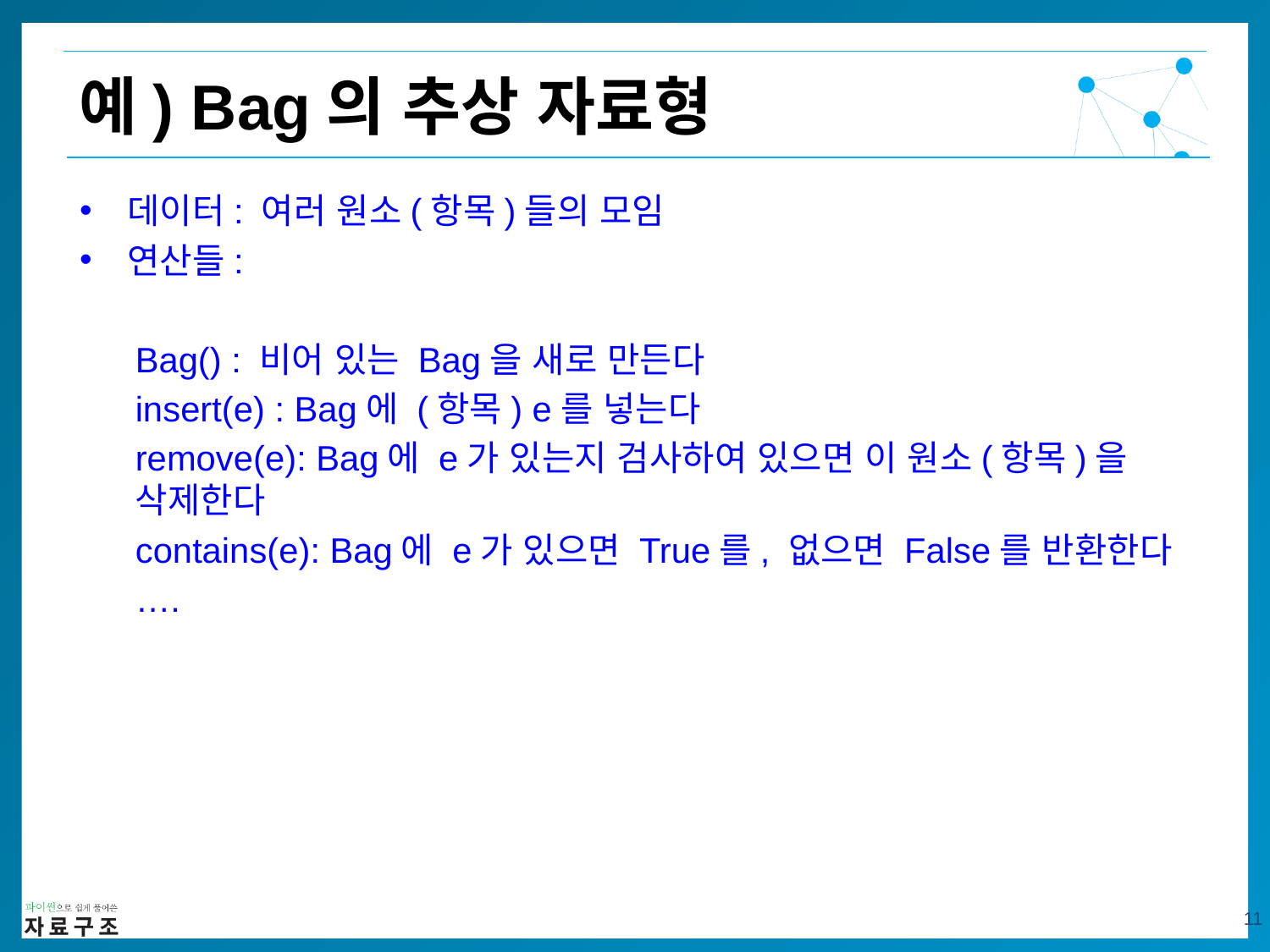

예) Bag의 추상 자료형
데이터: 여러 원소(항목)들의 모임
연산들:

Bag() : 비어 있는 Bag을 새로 만든다
insert(e) : Bag에 (항목) e를 넣는다
remove(e): Bag에 e가 있는지 검사하여 있으면 이 원소(항목)을 삭제한다
contains(e): Bag에 e가 있으면 True를, 없으면 False를 반환한다
….